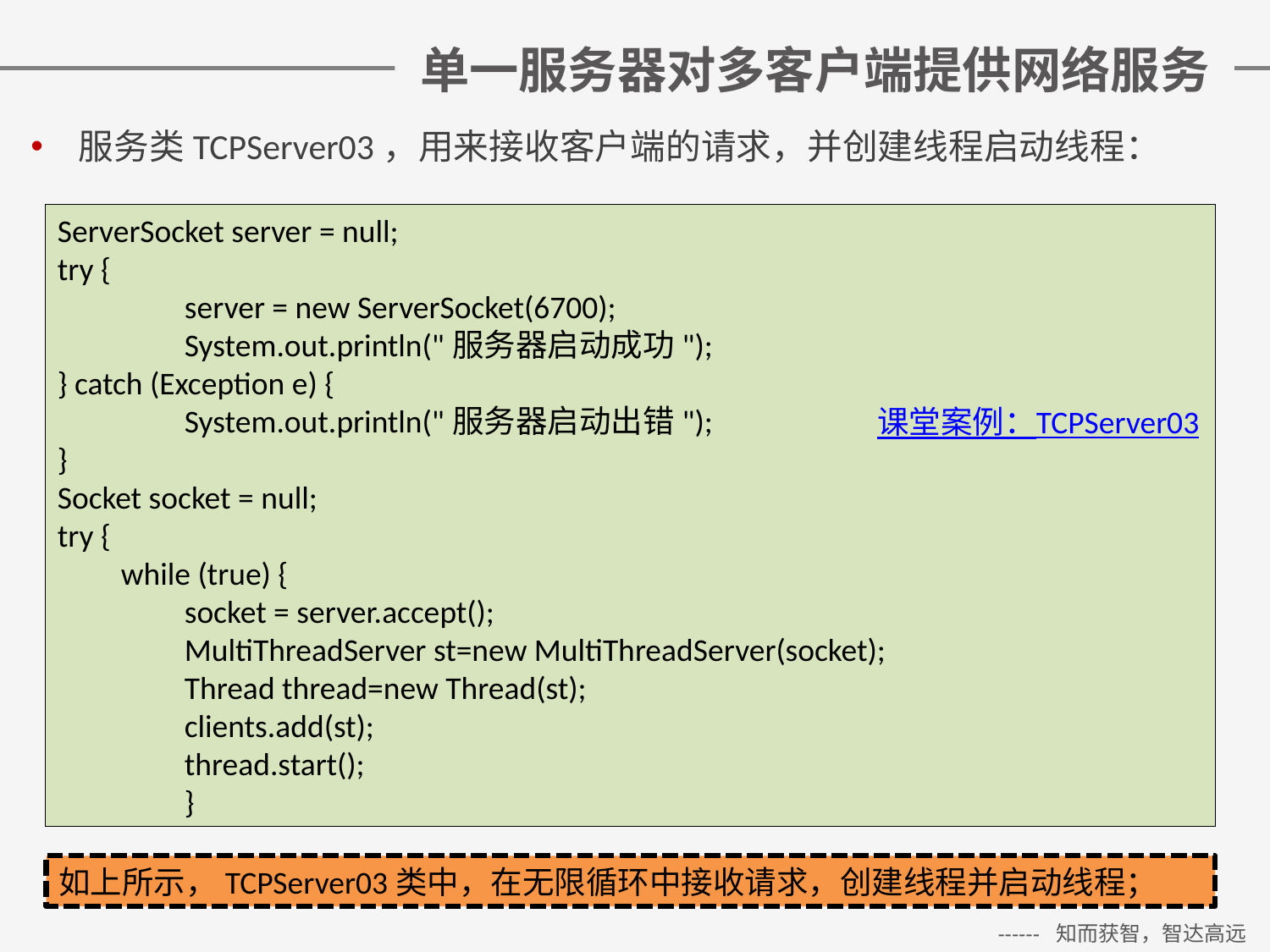

# 单一服务器对多客户端提供网络服务
服务类TCPServer03，用来接收客户端的请求，并创建线程启动线程：
ServerSocket server = null;
try {
	server = new ServerSocket(6700);
	System.out.println("服务器启动成功");
} catch (Exception e) {
	System.out.println("服务器启动出错");
}
Socket socket = null;
try {
while (true) {
	socket = server.accept();
	MultiThreadServer st=new MultiThreadServer(socket);
	Thread thread=new Thread(st);
	clients.add(st);
	thread.start();
	}
课堂案例：TCPServer03
如上所示，TCPServer03类中，在无限循环中接收请求，创建线程并启动线程；